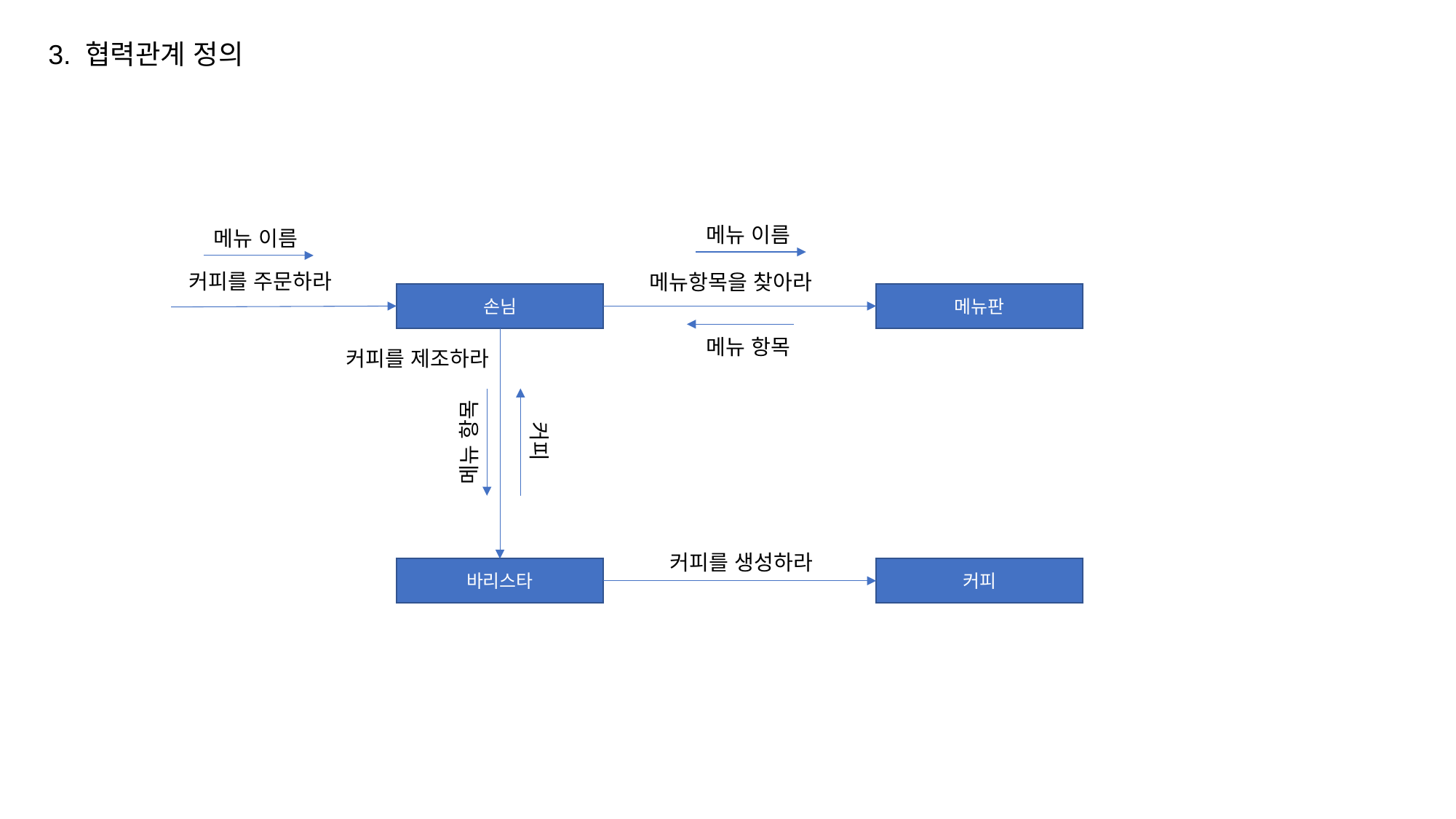

3. 협력관계 정의
메뉴 이름
메뉴 이름
커피를 주문하라
메뉴항목을 찾아라
손님
메뉴판
메뉴 항목
커피를 제조하라
커피
메뉴 항목
커피를 생성하라
바리스타
커피